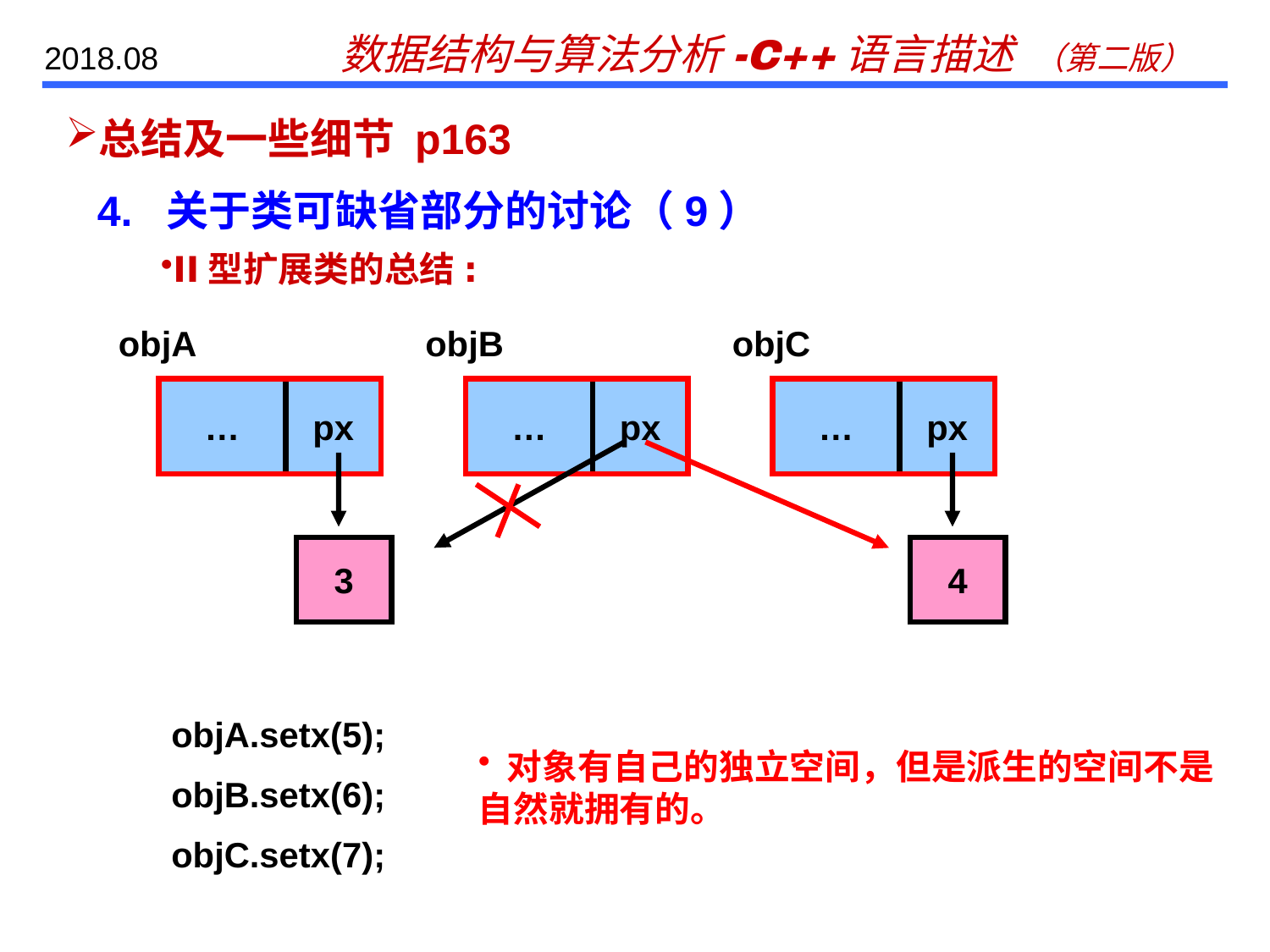

# 总结及一些细节 p163
4.  关于类可缺省部分的讨论（9）
II型扩展类的总结:
objA
…

px
objB
…

px
objC
…

px

3
4
objA.setx(5);
objB.setx(6);
objC.setx(7);
 对象有自己的独立空间，但是派生的空间不是自然就拥有的。